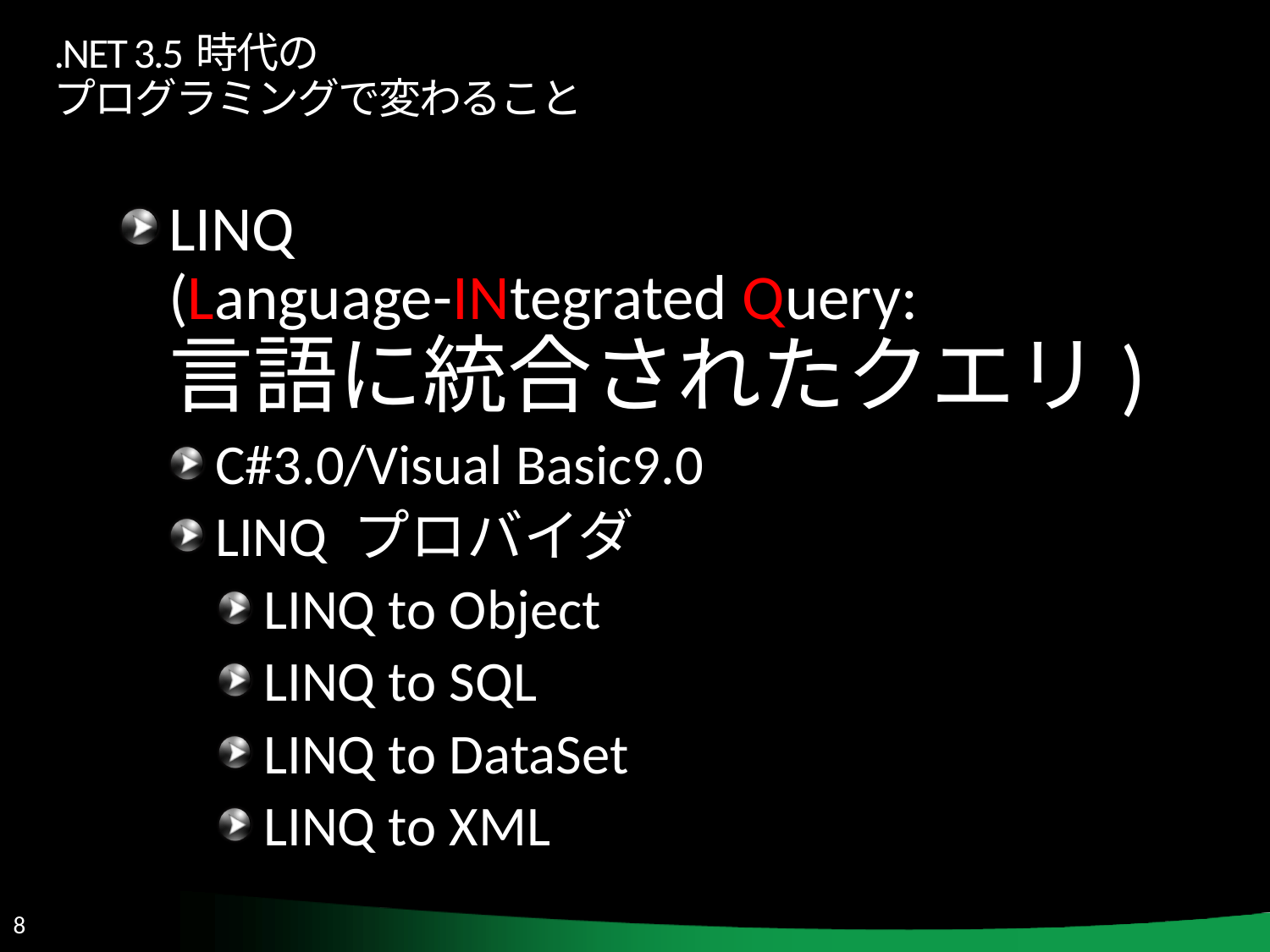

# .NET 3.5 時代の プログラミングで変わること
LINQ
(Language-INtegrated Query:
言語に統合されたクエリ)
C#3.0/Visual Basic9.0
LINQ プロバイダ
LINQ to Object
LINQ to SQL
LINQ to DataSet
LINQ to XML